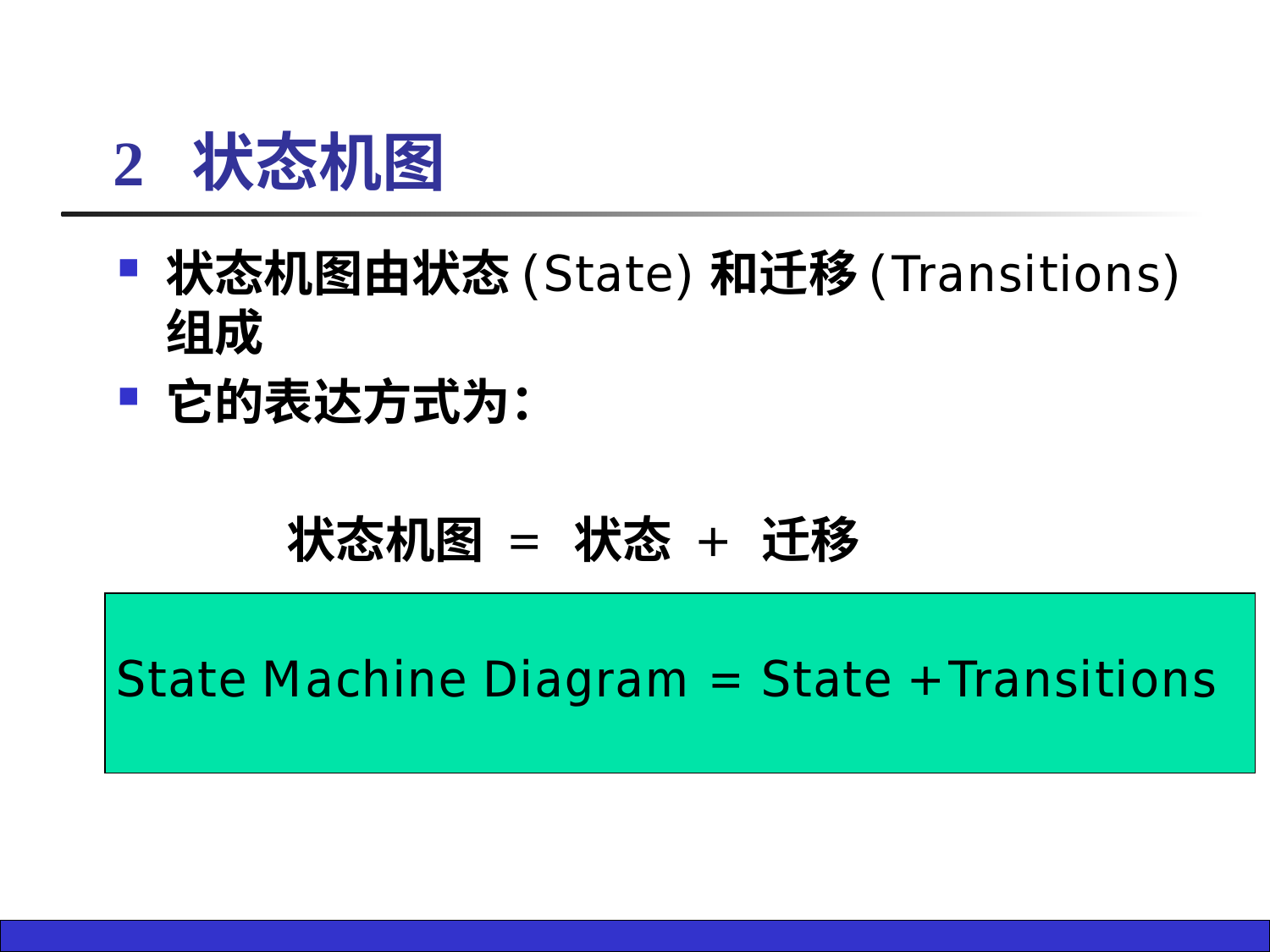

# 2  状态机图
状态机图由状态(State)和迁移(Transitions) 组成
它的表达方式为：

              状态机图 = 状态 + 迁移

State Machine Diagram = State +Transitions